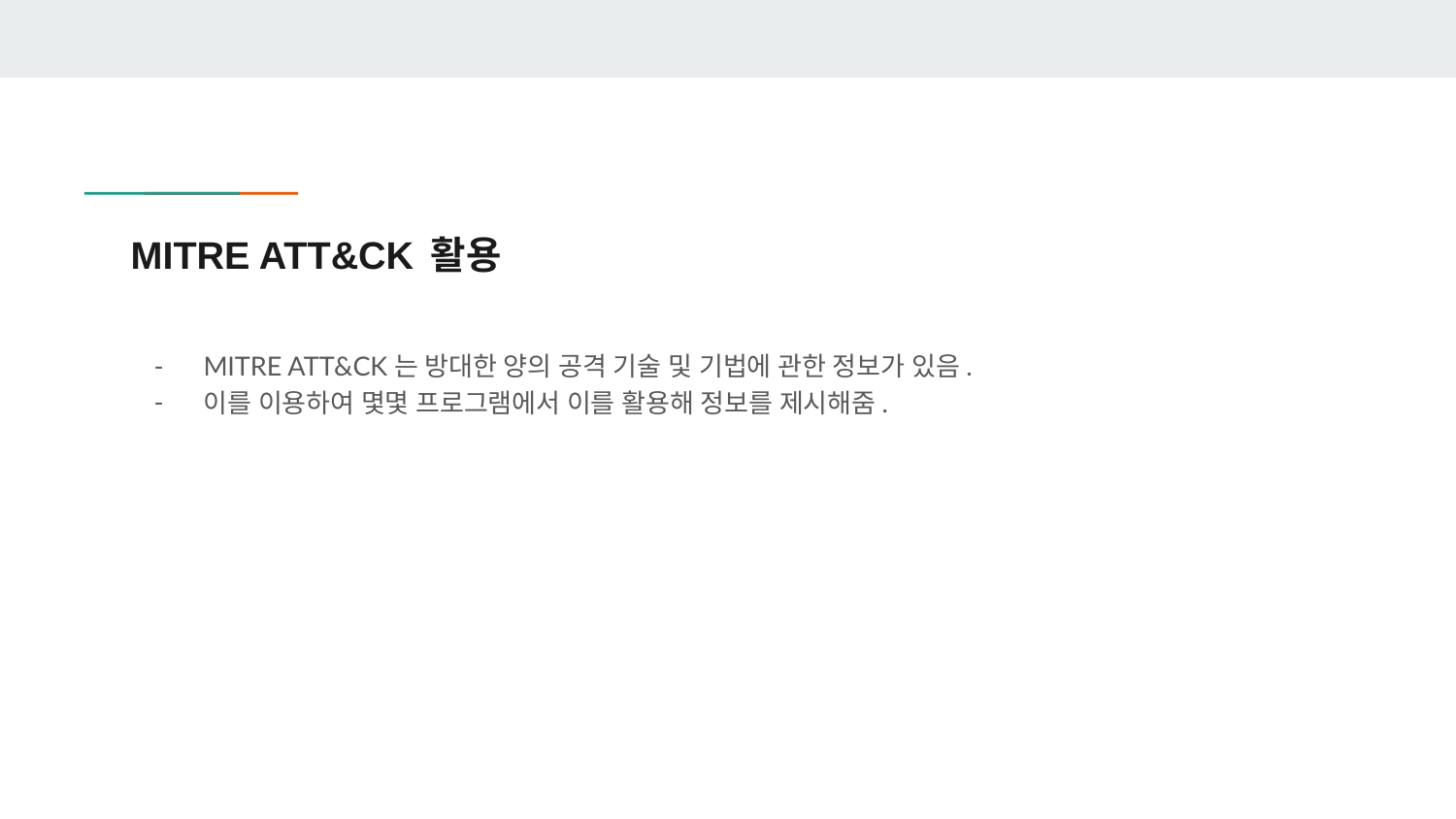

# MITRE ATT&CK 활용
MITRE ATT&CK는 방대한 양의 공격 기술 및 기법에 관한 정보가 있음.
이를 이용하여 몇몇 프로그램에서 이를 활용해 정보를 제시해줌.